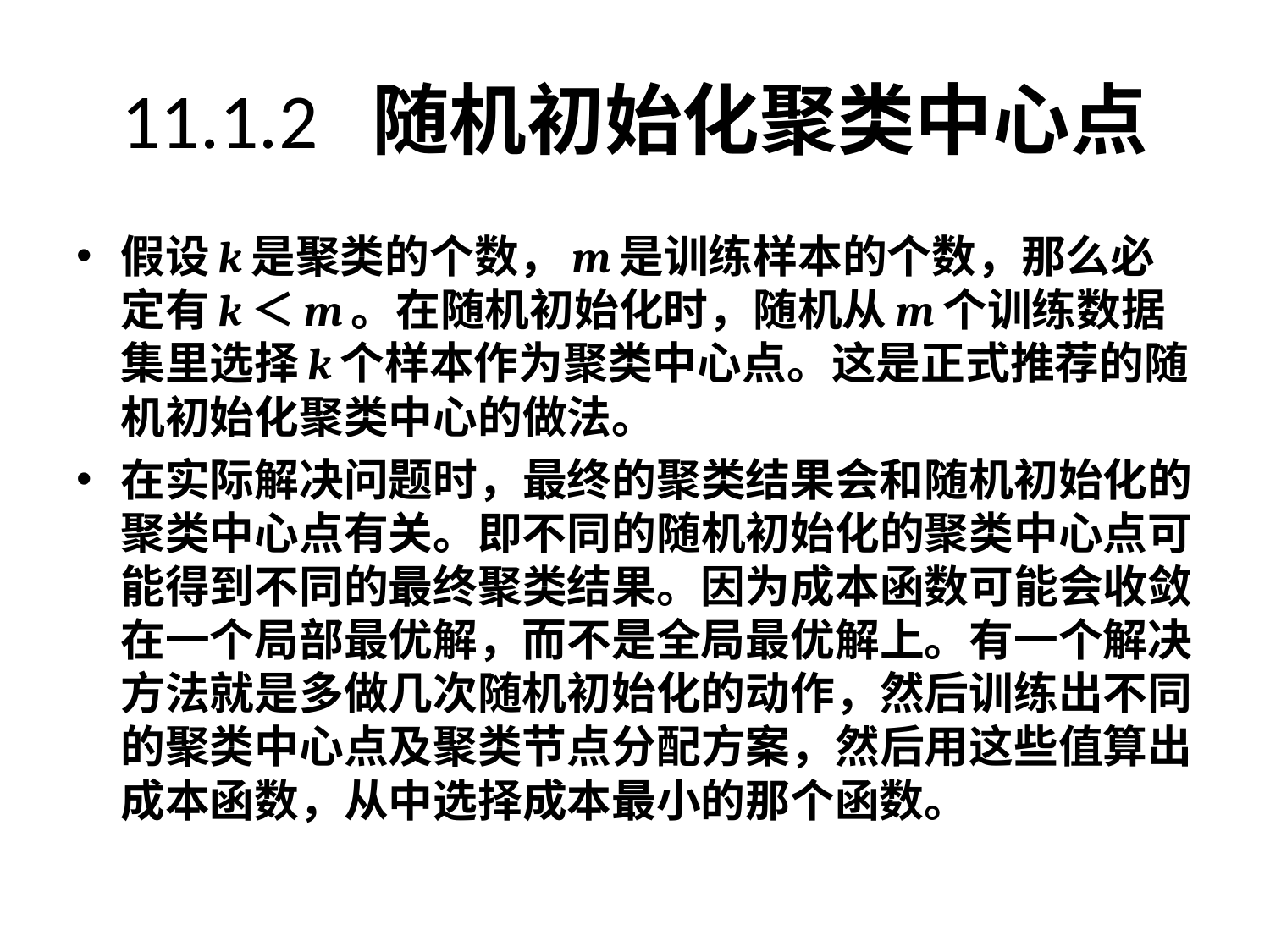

# 11.1.2  随机初始化聚类中心点
假设k是聚类的个数，m是训练样本的个数，那么必定有k＜m。在随机初始化时，随机从m个训练数据集里选择k个样本作为聚类中心点。这是正式推荐的随机初始化聚类中心的做法。
在实际解决问题时，最终的聚类结果会和随机初始化的聚类中心点有关。即不同的随机初始化的聚类中心点可能得到不同的最终聚类结果。因为成本函数可能会收敛在一个局部最优解，而不是全局最优解上。有一个解决方法就是多做几次随机初始化的动作，然后训练出不同的聚类中心点及聚类节点分配方案，然后用这些值算出成本函数，从中选择成本最小的那个函数。